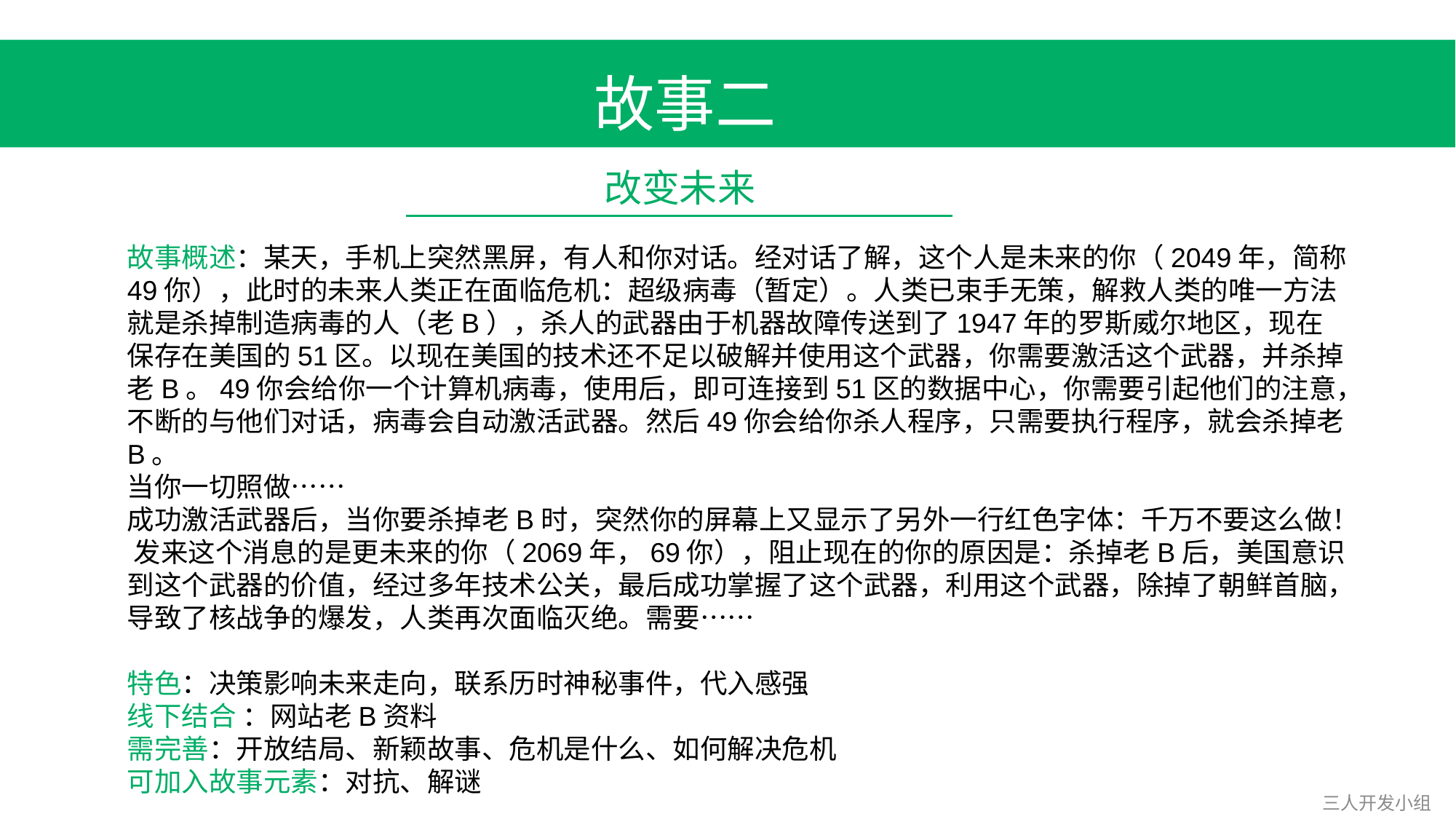

故事二
改变未来
故事概述：某天，手机上突然黑屏，有人和你对话。经对话了解，这个人是未来的你（2049年，简称49你），此时的未来人类正在面临危机：超级病毒（暂定）。人类已束手无策，解救人类的唯一方法就是杀掉制造病毒的人（老B），杀人的武器由于机器故障传送到了1947年的罗斯威尔地区，现在保存在美国的51区。以现在美国的技术还不足以破解并使用这个武器，你需要激活这个武器，并杀掉老B。49你会给你一个计算机病毒，使用后，即可连接到51区的数据中心，你需要引起他们的注意，不断的与他们对话，病毒会自动激活武器。然后49你会给你杀人程序，只需要执行程序，就会杀掉老B。
当你一切照做……
成功激活武器后，当你要杀掉老B时，突然你的屏幕上又显示了另外一行红色字体：千万不要这么做！ 发来这个消息的是更未来的你（2069年，69你），阻止现在的你的原因是：杀掉老B后，美国意识到这个武器的价值，经过多年技术公关，最后成功掌握了这个武器，利用这个武器，除掉了朝鲜首脑，导致了核战争的爆发，人类再次面临灭绝。需要……

特色：决策影响未来走向，联系历时神秘事件，代入感强
线下结合 ：网站老B资料
需完善：开放结局、新颖故事、危机是什么、如何解决危机
可加入故事元素：对抗、解谜
三人开发小组